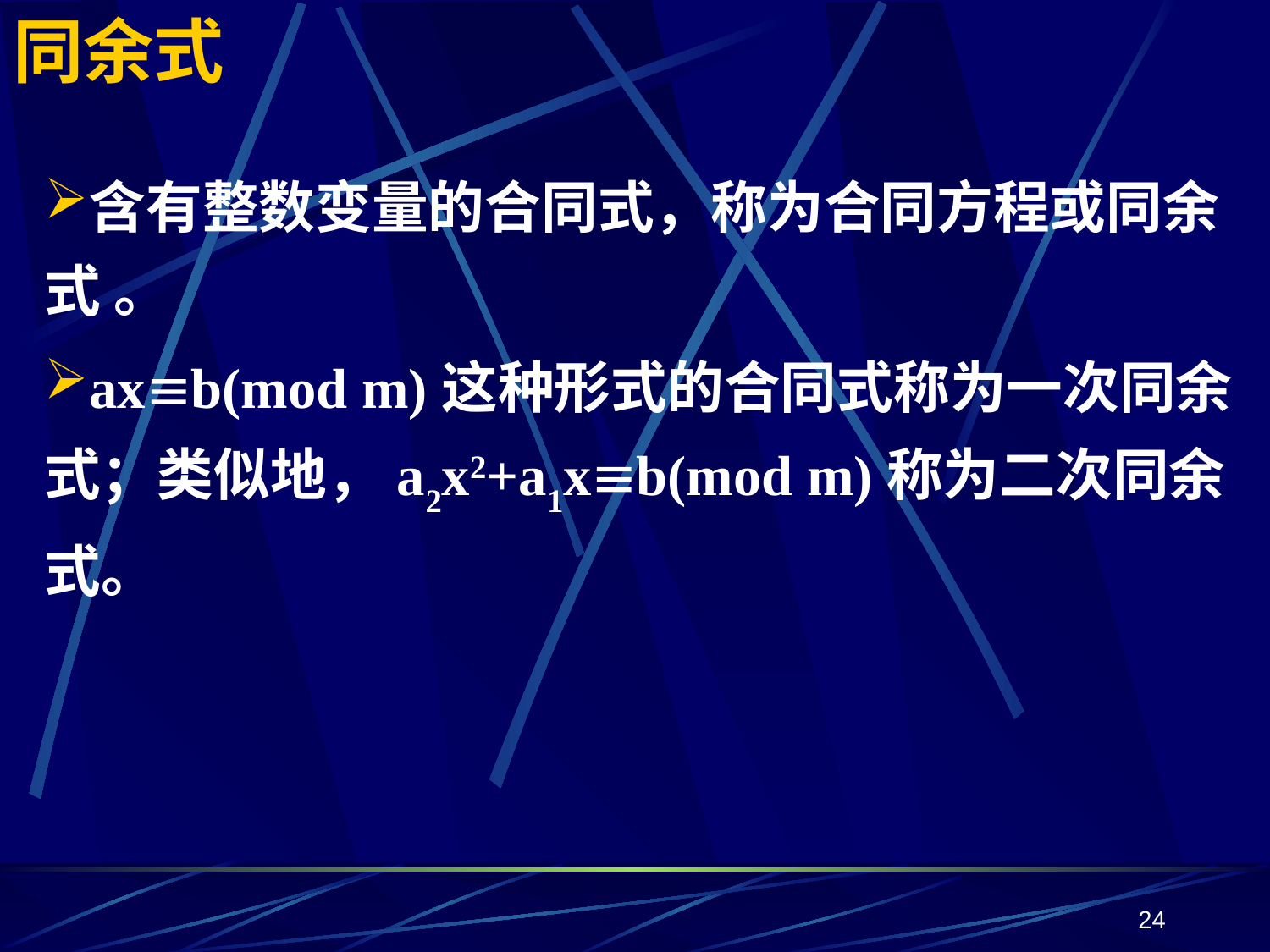

# 同余式
含有整数变量的合同式，称为合同方程或同余式 。
ax≡b(mod m)这种形式的合同式称为一次同余式；类似地，a2x2+a1x≡b(mod m)称为二次同余式。

24